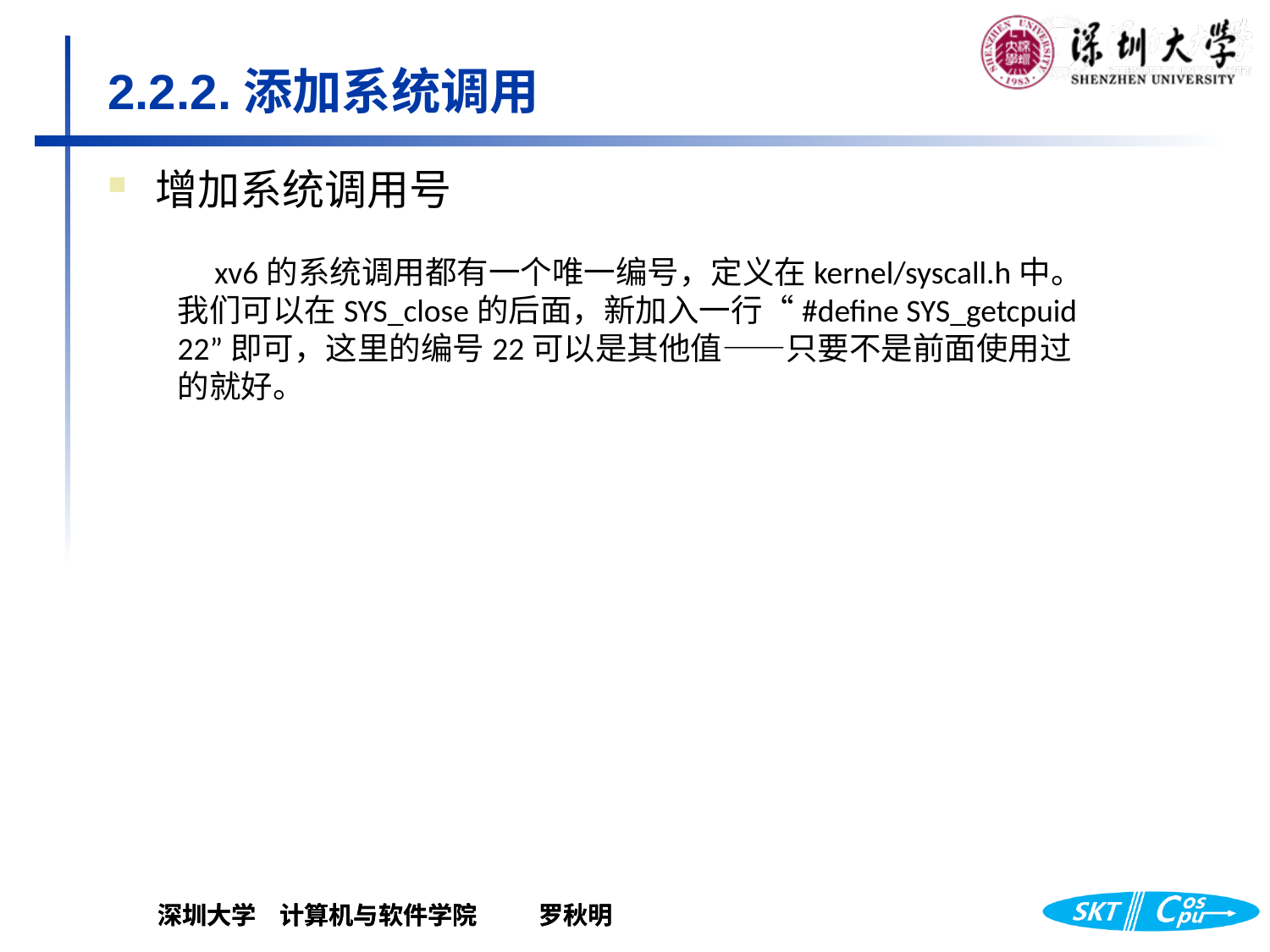

# 2.2.2.添加系统调用
增加系统调用号
xv6的系统调用都有一个唯一编号，定义在kernel/syscall.h中。我们可以在SYS_close的后面，新加入一行“#define SYS_getcpuid  22”即可，这里的编号22可以是其他值——只要不是前面使用过的就好。